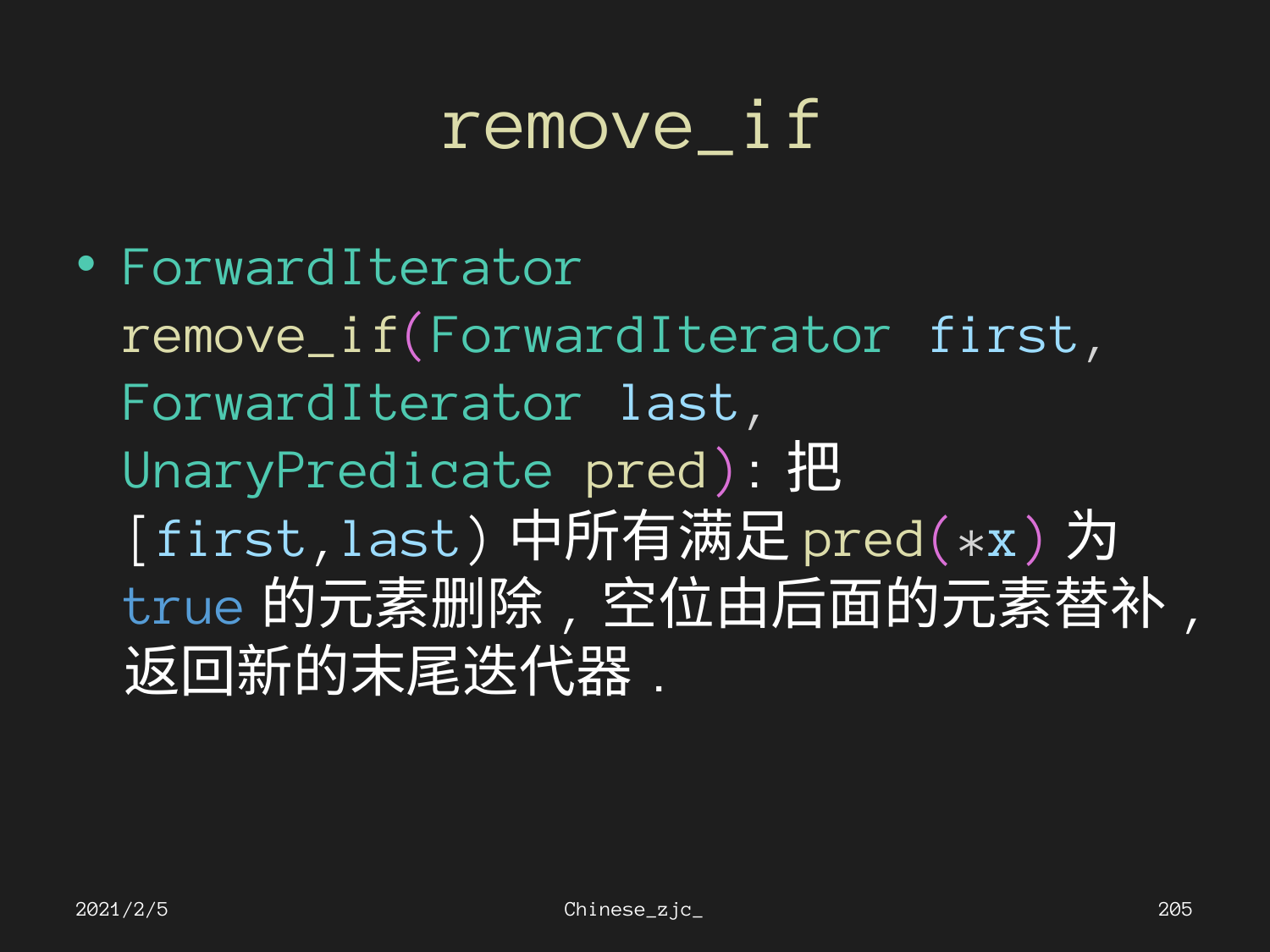

# remove_if
ForwardIterator remove_if(ForwardIterator first, ForwardIterator last, UnaryPredicate pred):把[first,last)中所有满足pred(*x)为true的元素删除,空位由后面的元素替补,返回新的末尾迭代器.
2021/2/5
Chinese_zjc_
205